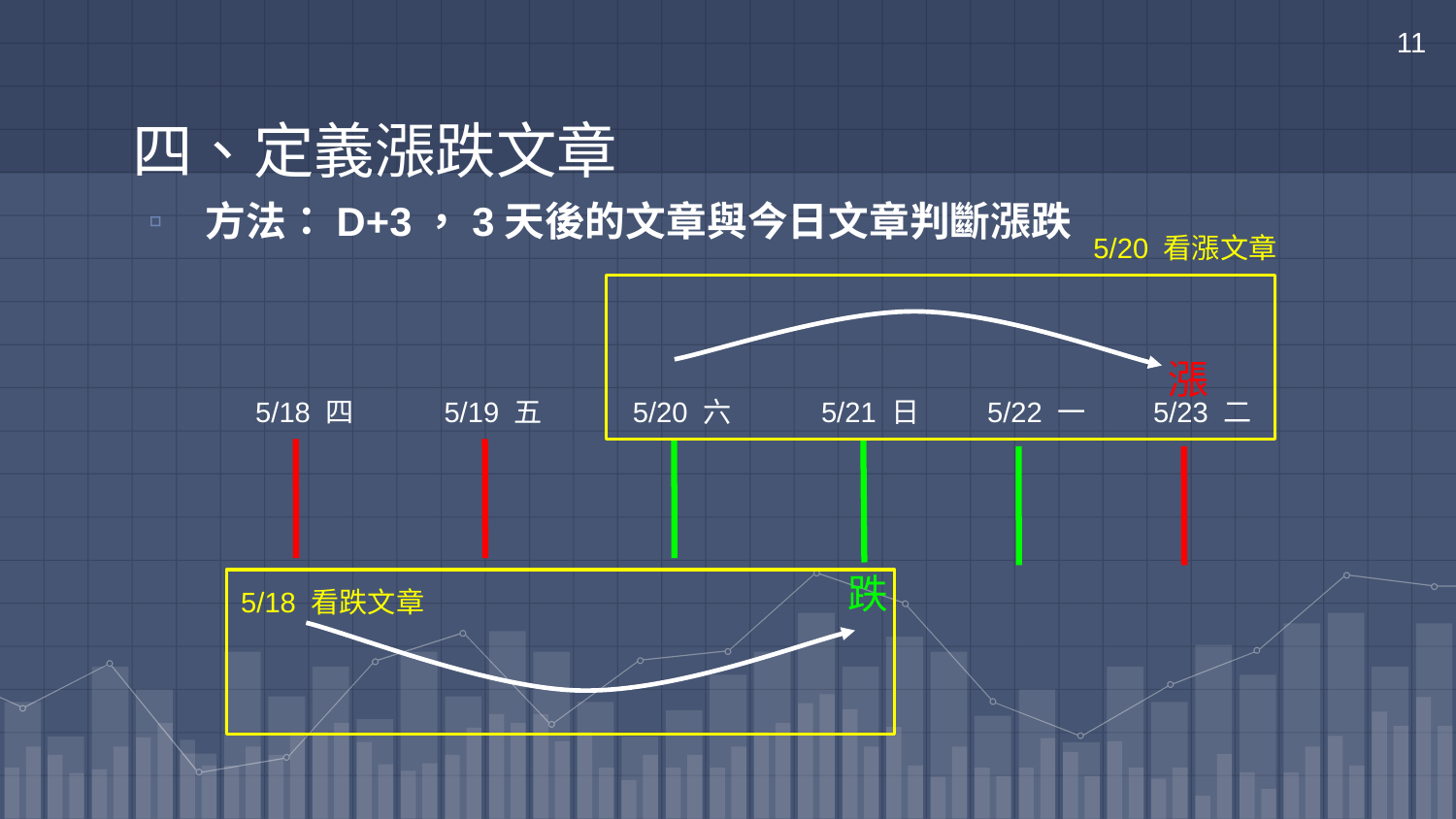

11
# 四、定義漲跌文章
方法：D+3，3天後的文章與今日文章判斷漲跌

5/20 看漲文章

漲
5/18 四
5/19 五
5/20 六
5/21 日
5/22 一
5/23 二
跌

5/18 看跌文章